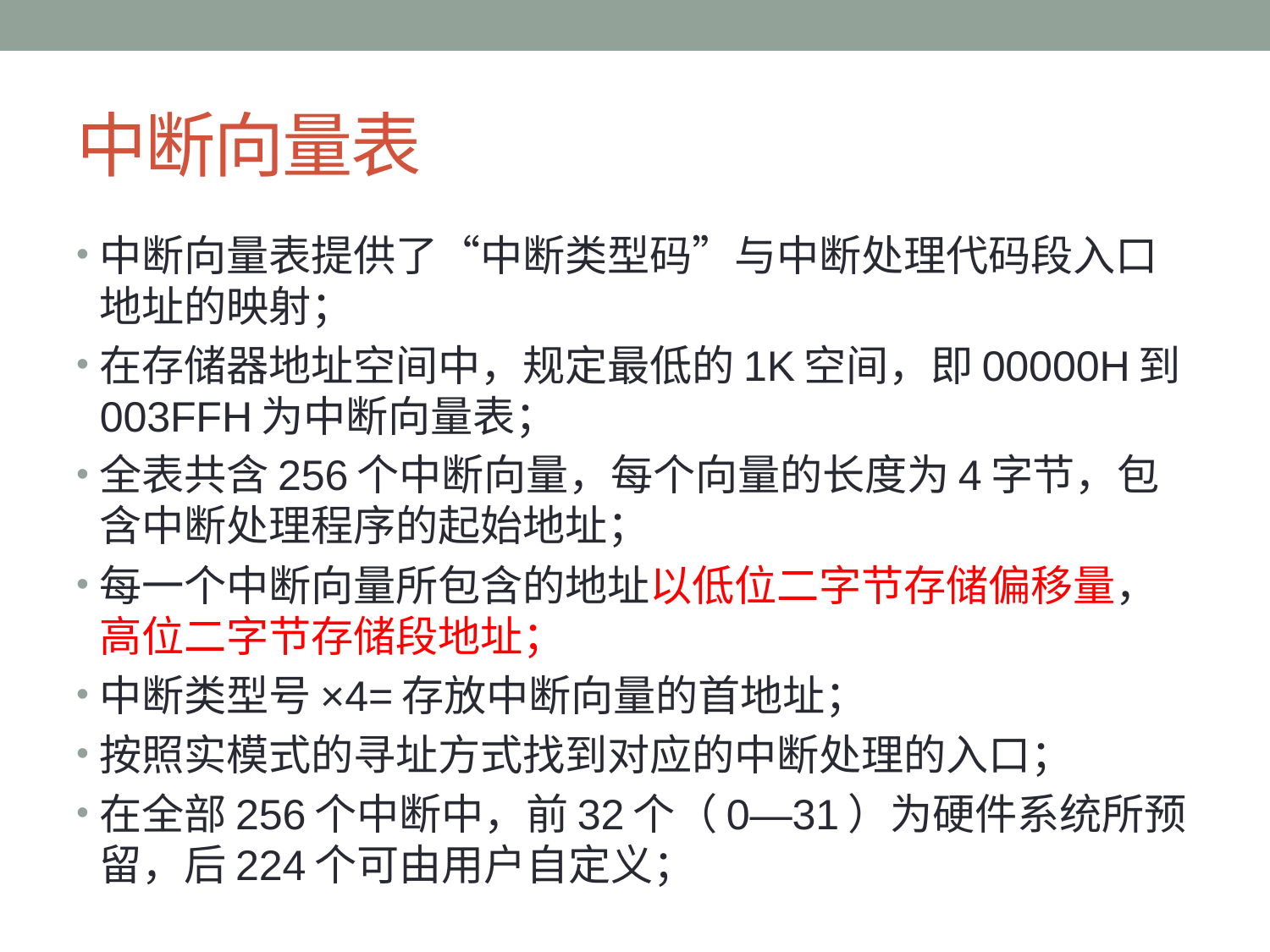

# 中断向量表
中断向量表提供了“中断类型码”与中断处理代码段入口地址的映射；
在存储器地址空间中，规定最低的1K空间，即00000H到003FFH为中断向量表；
全表共含256个中断向量，每个向量的长度为4字节，包含中断处理程序的起始地址；
每一个中断向量所包含的地址以低位二字节存储偏移量，高位二字节存储段地址；
中断类型号×4=存放中断向量的首地址；
按照实模式的寻址方式找到对应的中断处理的入口；
在全部256个中断中，前32个（0—31）为硬件系统所预留，后224个可由用户自定义；